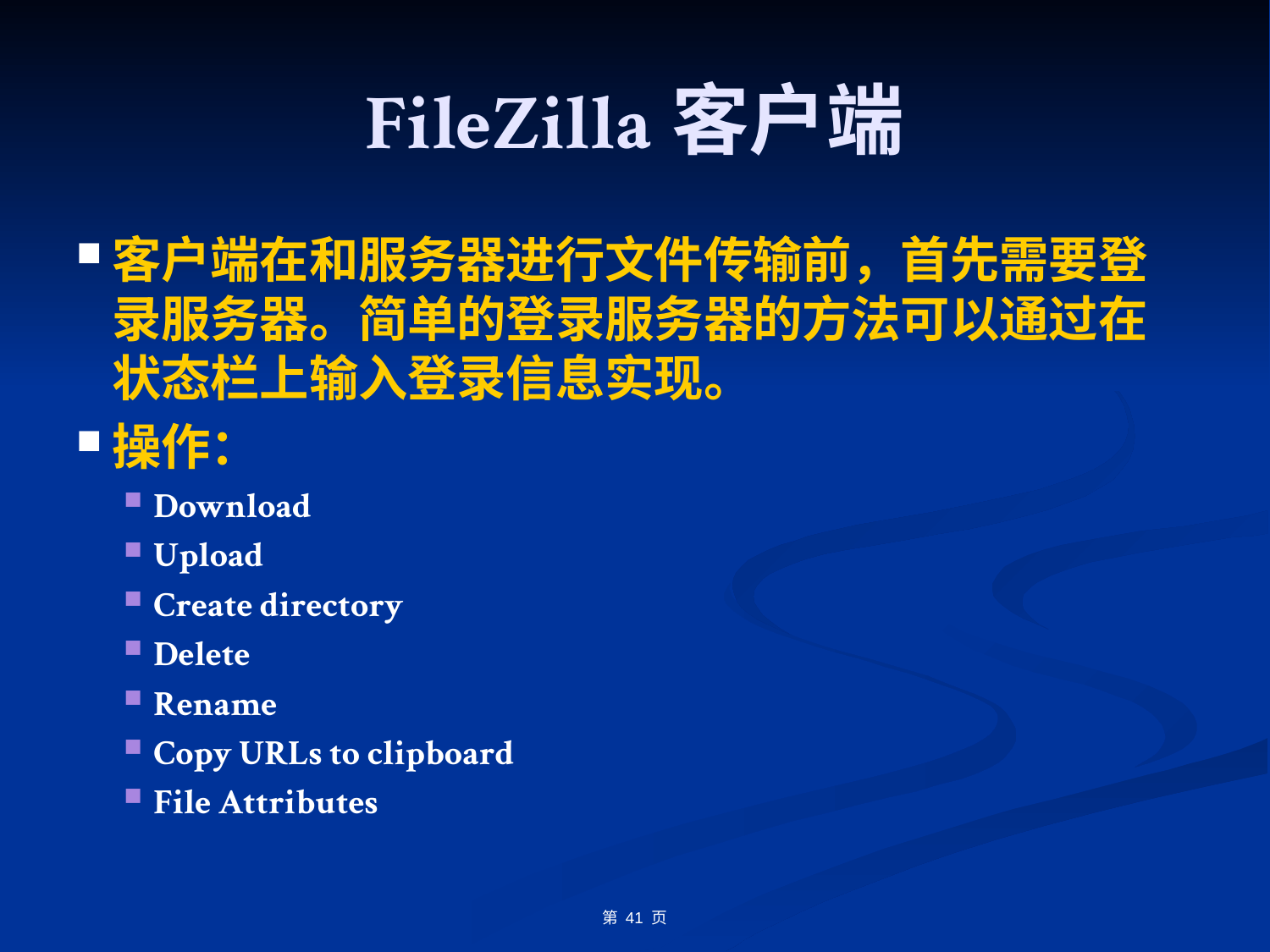

# FileZilla客户端
客户端在和服务器进行文件传输前，首先需要登录服务器。简单的登录服务器的方法可以通过在状态栏上输入登录信息实现。
操作：
Download
Upload
Create directory
Delete
Rename
Copy URLs to clipboard
File Attributes
第 41 页